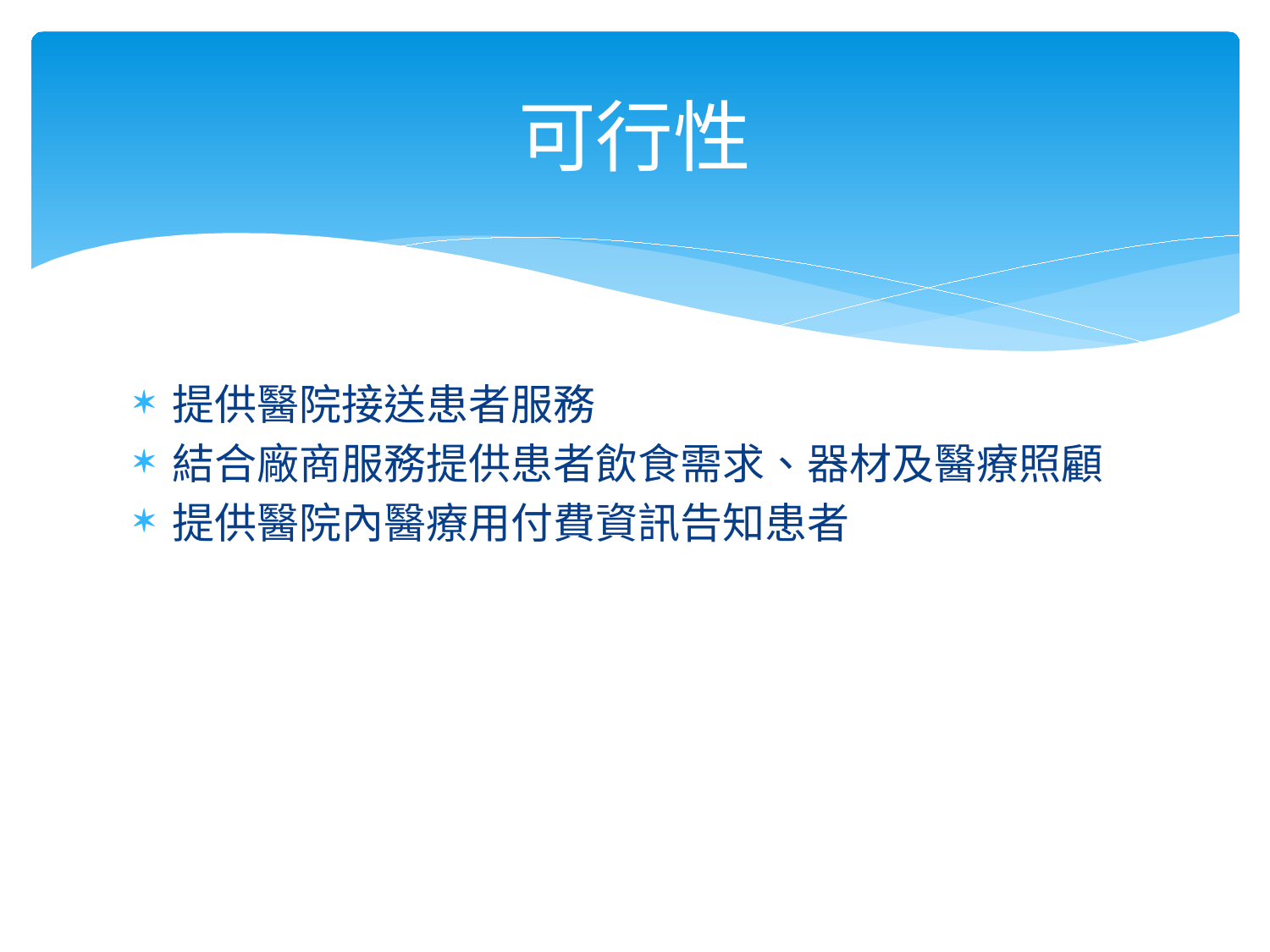

# 可行性
提供醫院接送患者服務
結合廠商服務提供患者飲食需求、器材及醫療照顧
提供醫院內醫療用付費資訊告知患者